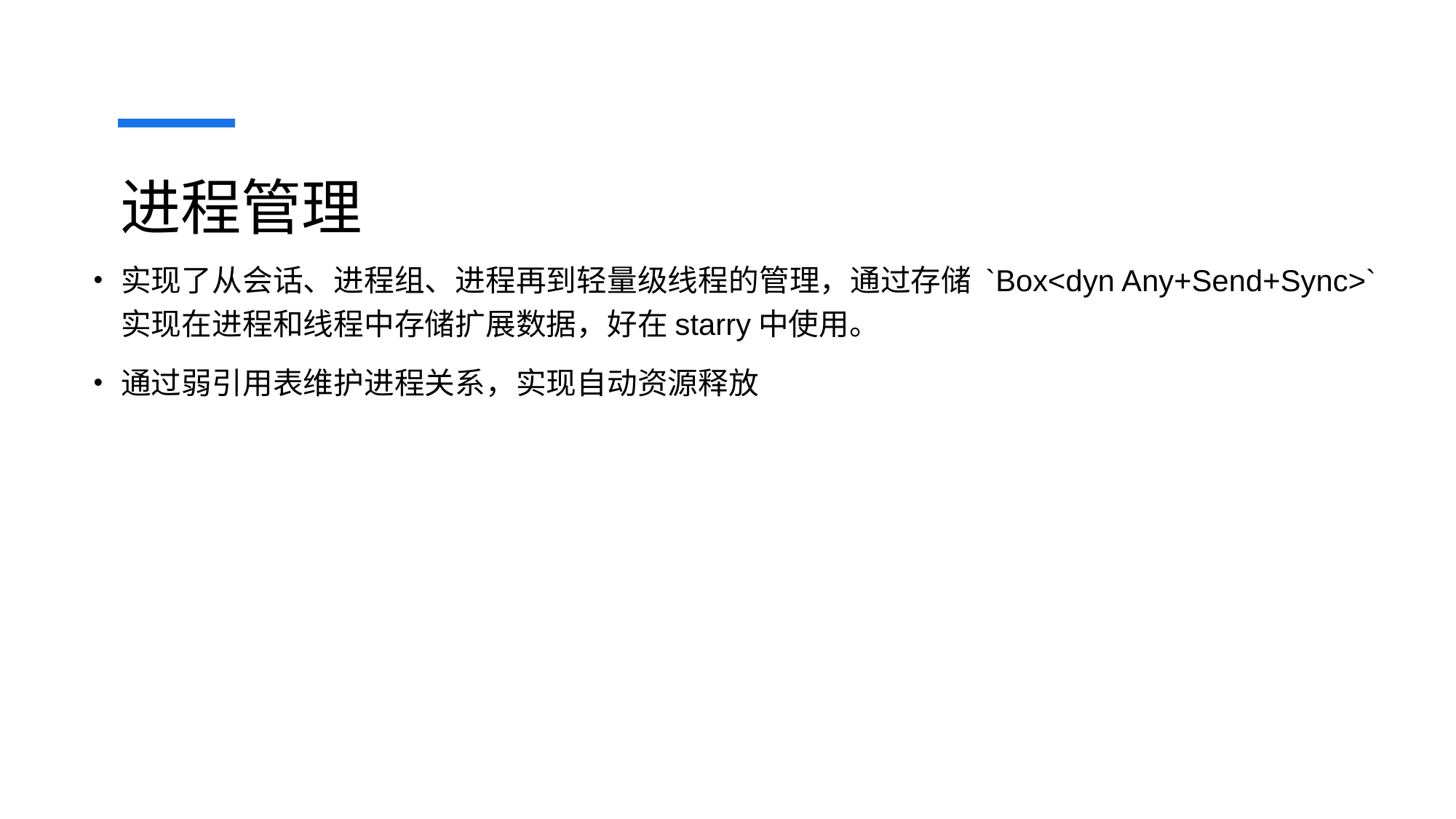

# 进程管理
实现了从会话、进程组、进程再到轻量级线程的管理，通过存储 `Box<dyn Any+Send+Sync>`实现在进程和线程中存储扩展数据，好在starry中使用。
通过弱引用表维护进程关系，实现自动资源释放